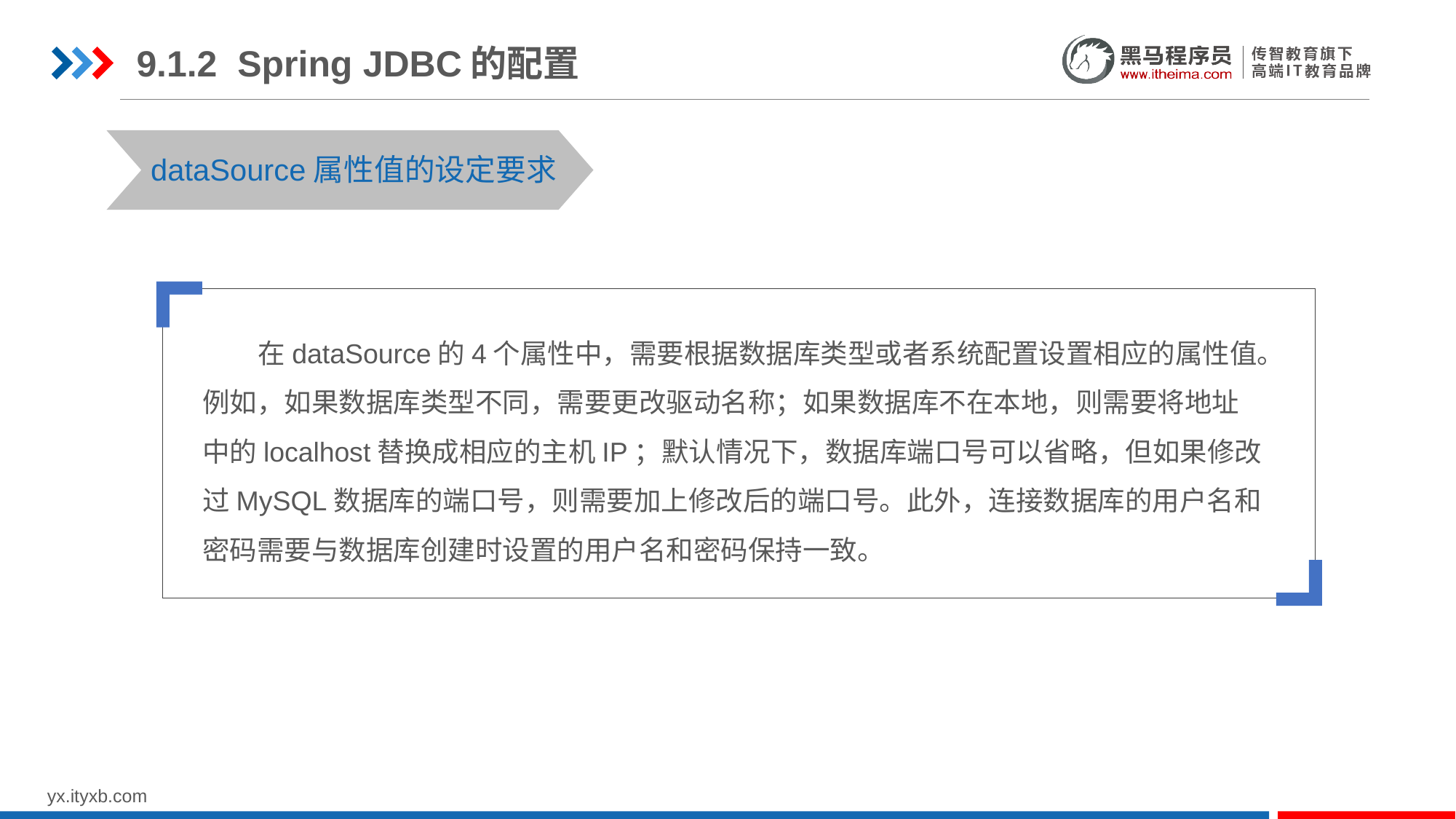

9.1.2  Spring JDBC的配置

dataSource属性值的设定要求

        在dataSource的4个属性中，需要根据数据库类型或者系统配置设置相应的属性值。例如，如果数据库类型不同，需要更改驱动名称；如果数据库不在本地，则需要将地址中的localhost替换成相应的主机IP；默认情况下，数据库端口号可以省略，但如果修改过MySQL数据库的端口号，则需要加上修改后的端口号。此外，连接数据库的用户名和密码需要与数据库创建时设置的用户名和密码保持一致。